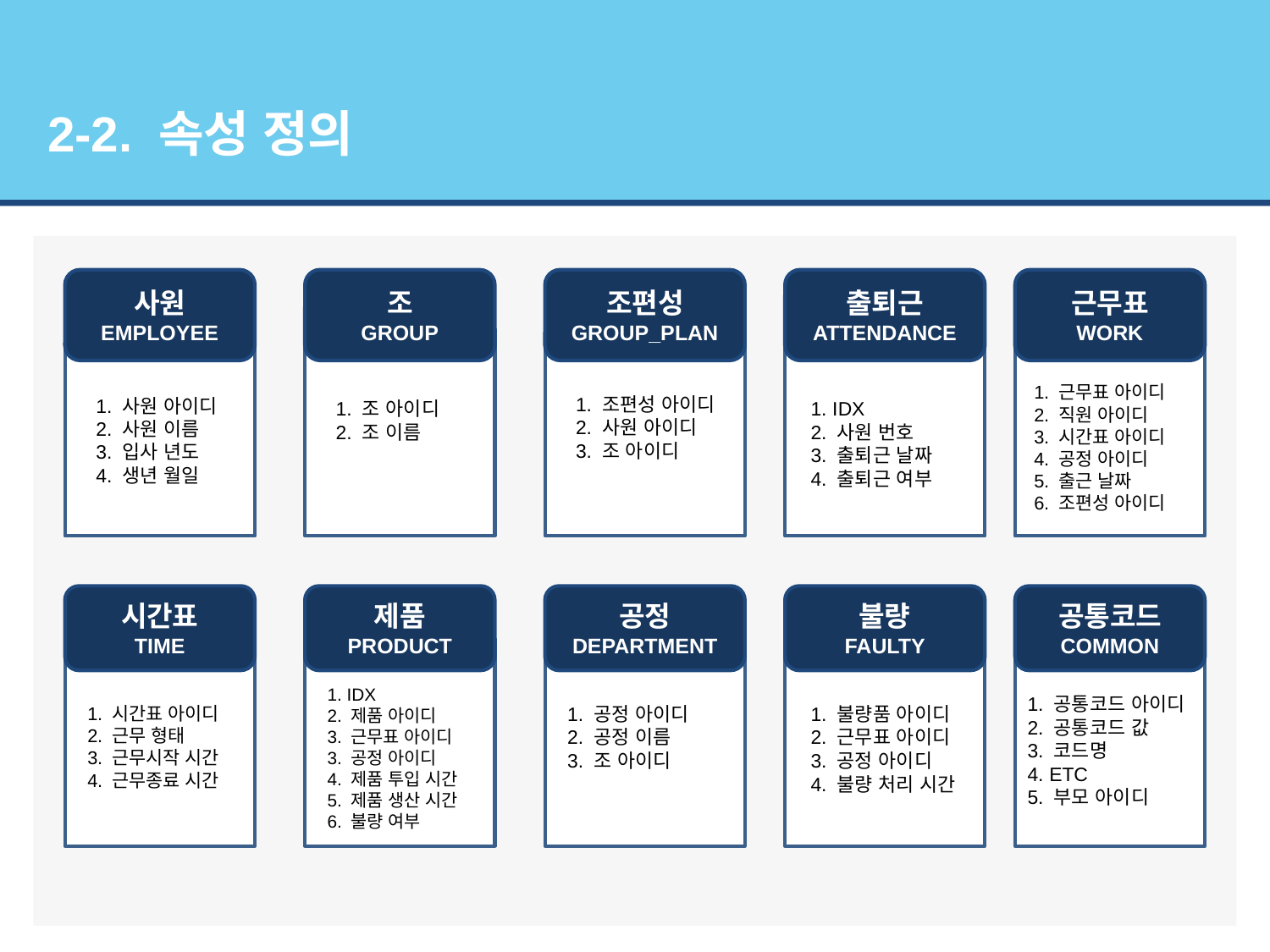

2-2. 속성 정의

조
GROUP

사원
EMPLOYEE

조편성
GROUP_PLAN

출퇴근
ATTENDANCE

근무표
WORK

1. 근무표 아이디
2. 직원 아이디
3. 시간표 아이디
4. 공정 아이디
5. 출근 날짜
6. 조편성 아이디
1. 조편성 아이디
2. 사원 아이디
3. 조 아이디
1. 사원 아이디
2. 사원 이름
3. 입사 년도
4. 생년 월일
1. IDX
2. 사원 번호
3. 출퇴근 날짜
4. 출퇴근 여부
1. 조 아이디
2. 조 이름
시간표
TIME

제품
PRODUCT

공정
DEPARTMENT

불량
FAULTY

공통코드
COMMON

1. IDX
2. 제품 아이디
3. 근무표 아이디
3. 공정 아이디
4. 제품 투입 시간
5. 제품 생산 시간
6. 불량 여부
1. 공통코드 아이디
2. 공통코드 값
3. 코드명
4. ETC
5. 부모 아이디
1. 시간표 아이디
2. 근무 형태
3. 근무시작 시간
4. 근무종료 시간
1. 공정 아이디
2. 공정 이름
3. 조 아이디
1. 불량품 아이디
2. 근무표 아이디
3. 공정 아이디
4. 불량 처리 시간